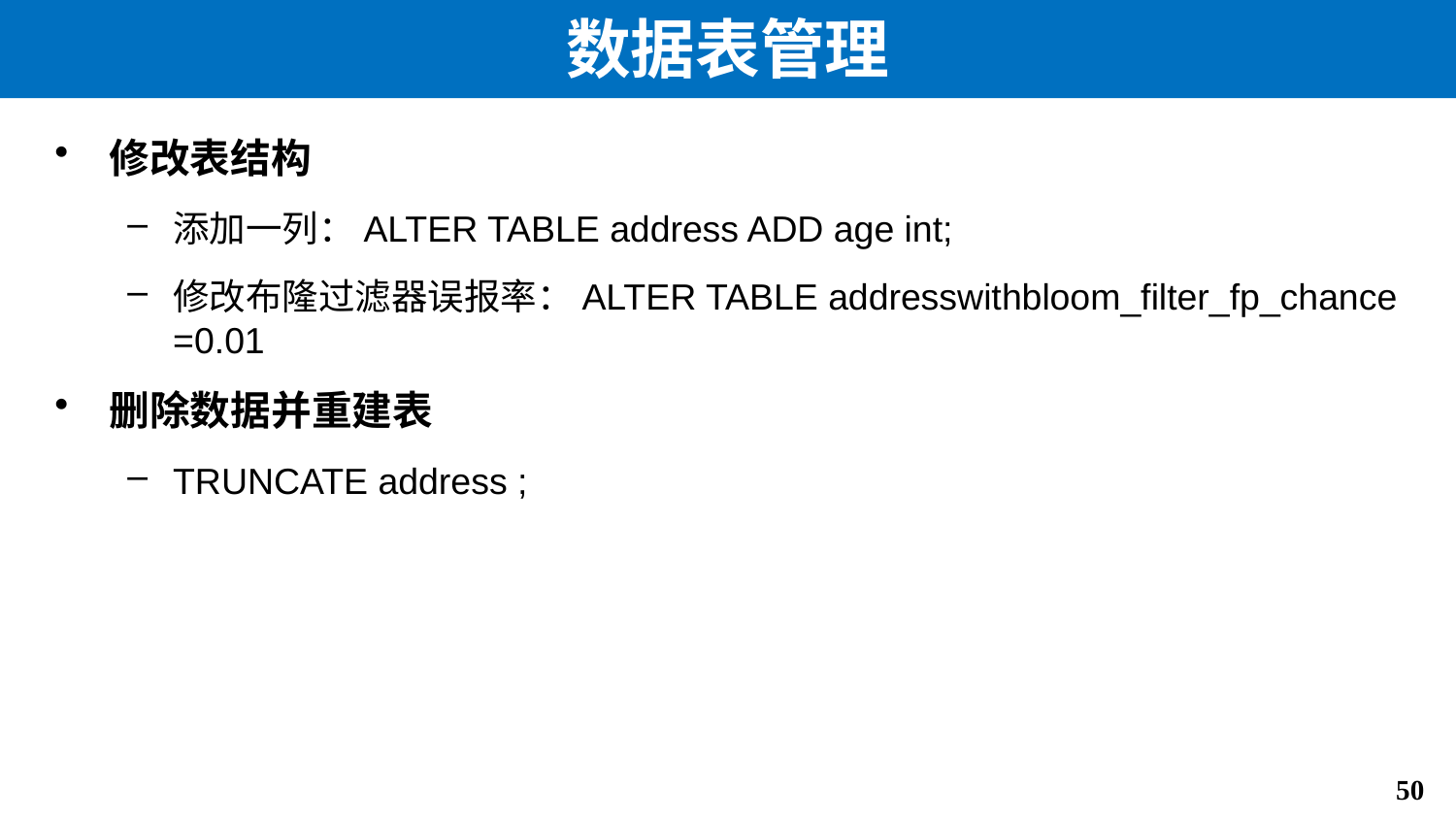

# 数据表管理
修改表结构
添加一列：ALTER TABLE address ADD age int;
修改布隆过滤器误报率：ALTER TABLE addresswithbloom_filter_fp_chance =0.01
删除数据并重建表
TRUNCATE address ;